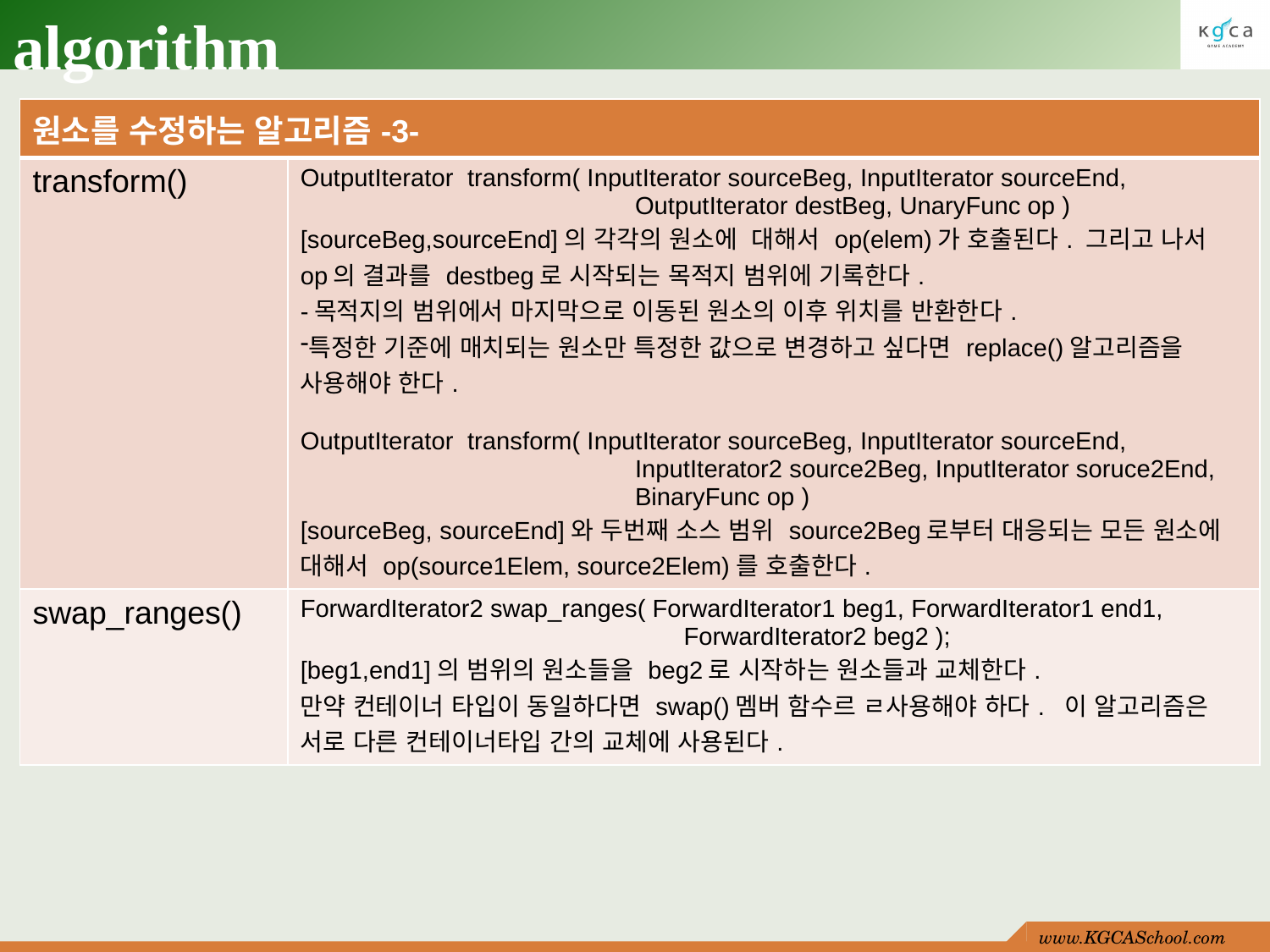

# algorithm
| 원소를 수정하는 알고리즘-3- |  |
| --- | --- |
| transform() | OutputIterator transform( InputIterator sourceBeg, InputIterator sourceEnd, OutputIterator destBeg, UnaryFunc op ) [sourceBeg,sourceEnd]의 각각의 원소에 대해서 op(elem)가 호출된다. 그리고 나서 op의 결과를 destbeg로 시작되는 목적지 범위에 기록한다. -목적지의 범위에서 마지막으로 이동된 원소의 이후 위치를 반환한다. 특정한 기준에 매치되는 원소만 특정한 값으로 변경하고 싶다면 replace()알고리즘을 사용해야 한다. OutputIterator transform( InputIterator sourceBeg, InputIterator sourceEnd, InputIterator2 source2Beg, InputIterator soruce2End, BinaryFunc op ) [sourceBeg, sourceEnd]와 두번째 소스 범위 source2Beg로부터 대응되는 모든 원소에 대해서 op(source1Elem, source2Elem)를 호출한다. |
| swap\_ranges() | ForwardIterator2 swap\_ranges( ForwardIterator1 beg1, ForwardIterator1 end1, ForwardIterator2 beg2 ); [beg1,end1]의 범위의 원소들을 beg2로 시작하는 원소들과 교체한다. 만약 컨테이너 타입이 동일하다면 swap()멤버 함수르 ㄹ사용해야 하다. 이 알고리즘은 서로 다른 컨테이너타입 간의 교체에 사용된다. |